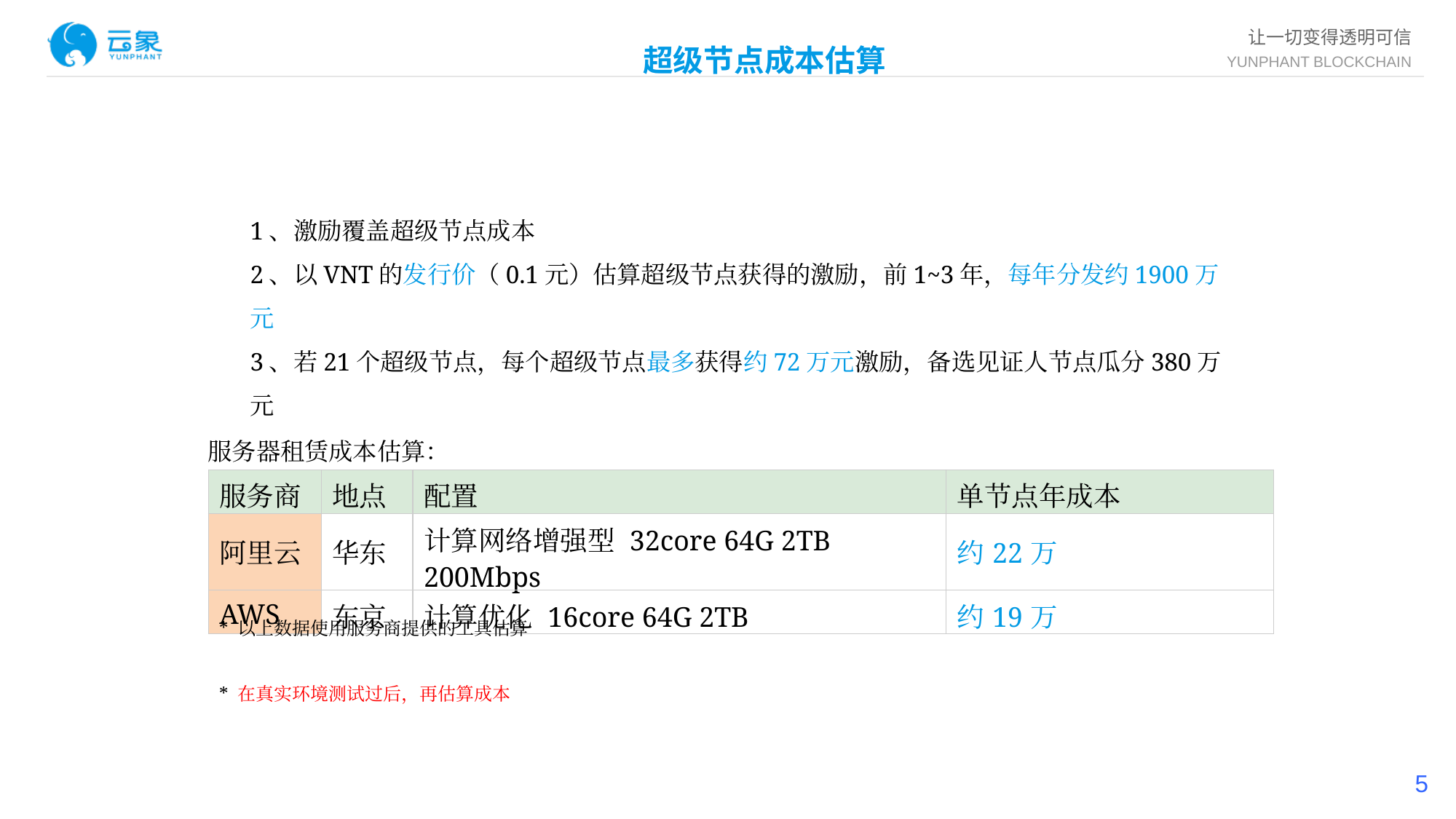

超级节点成本估算
1、激励覆盖超级节点成本
2、以VNT的发行价（0.1元）估算超级节点获得的激励，前1~3年，每年分发约1900万元
3、若21个超级节点，每个超级节点最多获得约72万元激励，备选见证人节点瓜分380万元
服务器租赁成本估算：
| 服务商 | 地点 | 配置 | 单节点年成本 |
| --- | --- | --- | --- |
| 阿里云 | 华东 | 计算网络增强型 32core 64G 2TB 200Mbps | 约22万 |
| AWS | 东京 | 计算优化 16core 64G 2TB | 约19万 |
* 以上数据使用服务商提供的工具估算

* 在真实环境测试过后，再估算成本